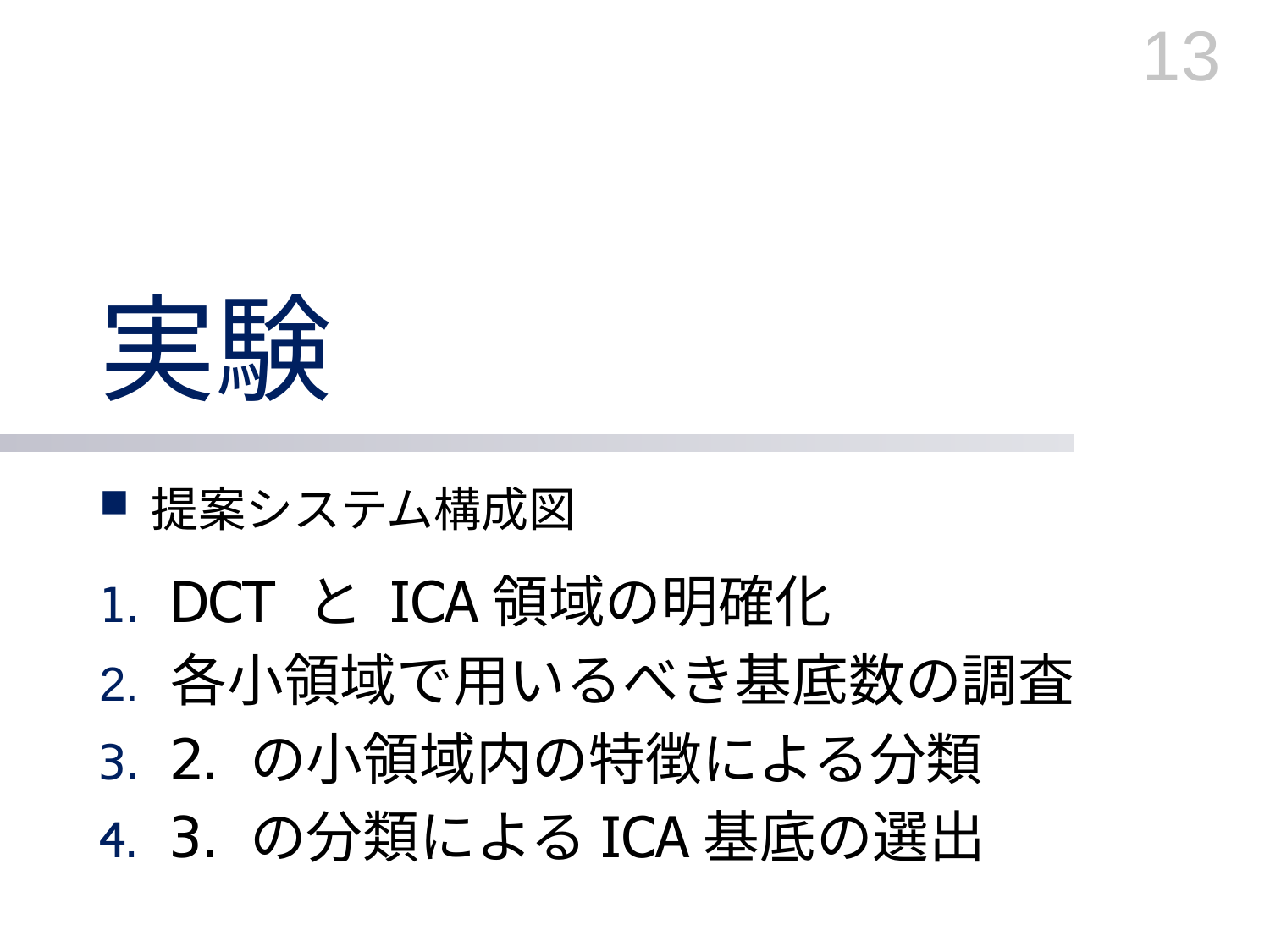

13
# 実験
 提案システム構成図
DCT と ICA領域の明確化
各小領域で用いるべき基底数の調査
2. の小領域内の特徴による分類
3. の分類によるICA基底の選出